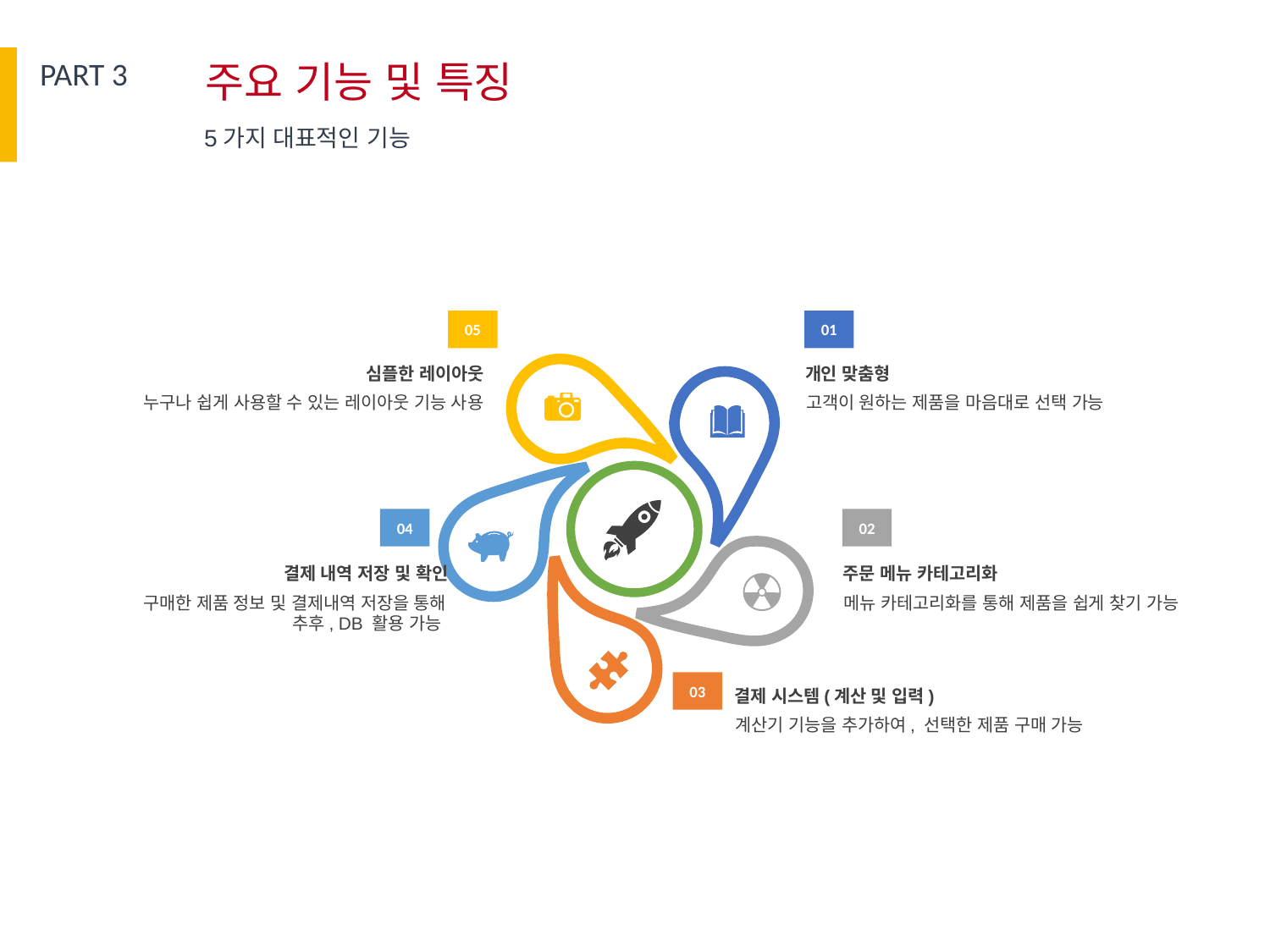

PART 3
주요 기능 및 특징
5가지 대표적인 기능
05
01
개인 맞춤형
고객이 원하는 제품을 마음대로 선택 가능
심플한 레이아웃
누구나 쉽게 사용할 수 있는 레이아웃 기능 사용

04
02

결제 내역 저장 및 확인
구매한 제품 정보 및 결제내역 저장을 통해
추후, DB 활용 가능
주문 메뉴 카테고리화
메뉴 카테고리화를 통해 제품을 쉽게 찾기 가능

03
결제 시스템(계산 및 입력)
계산기 기능을 추가하여, 선택한 제품 구매 가능